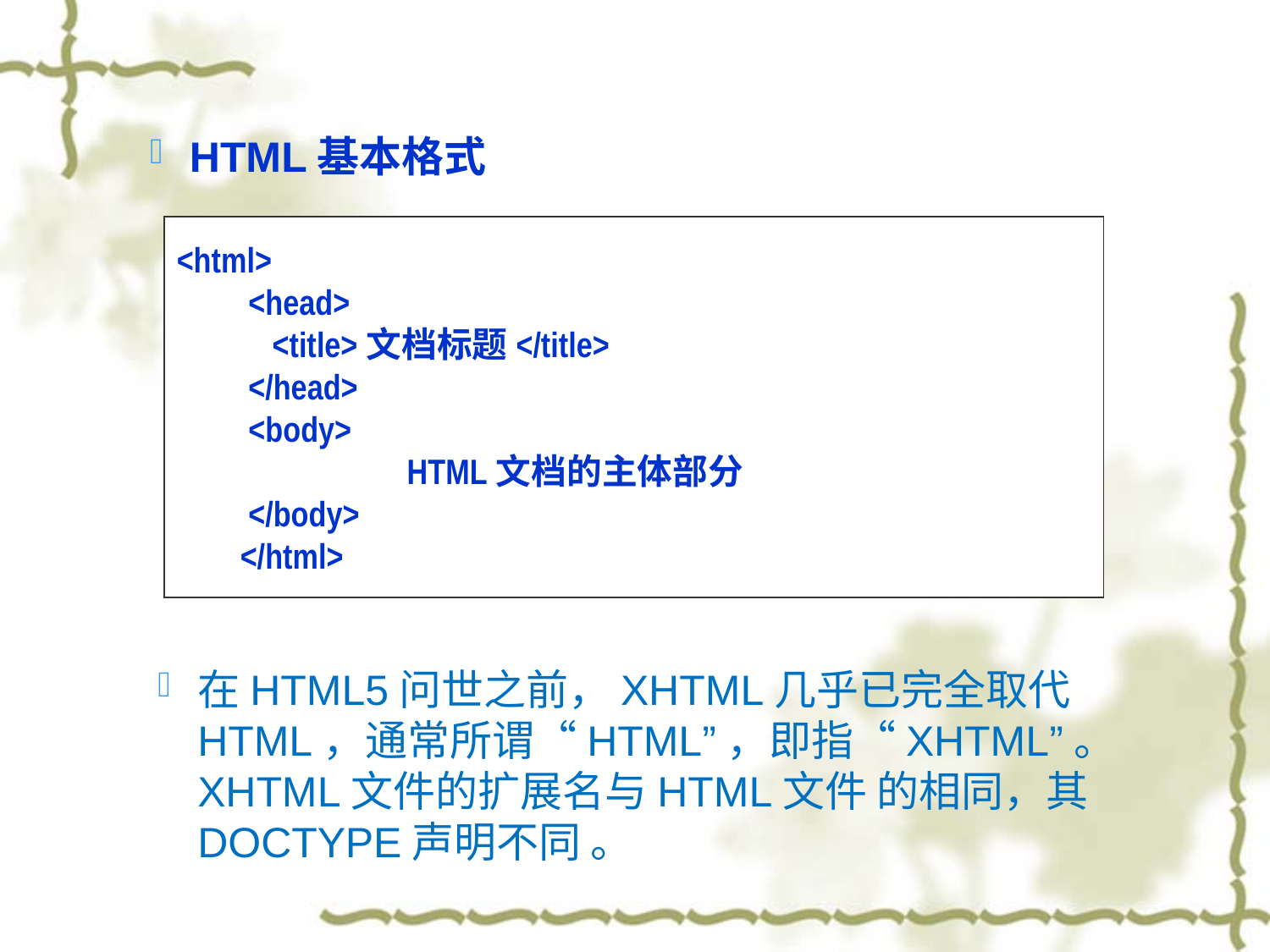

HTML基本格式
<html>
 <head>
    <title>文档标题</title>
 </head>
 <body>
   		HTML文档的主体部分
 </body>
</html>
在HTML5问世之前，XHTML几乎已完全取代HTML，通常所谓“HTML”，即指“XHTML”。 XHTML文件的扩展名与HTML文件 的相同，其DOCTYPE声明不同 。